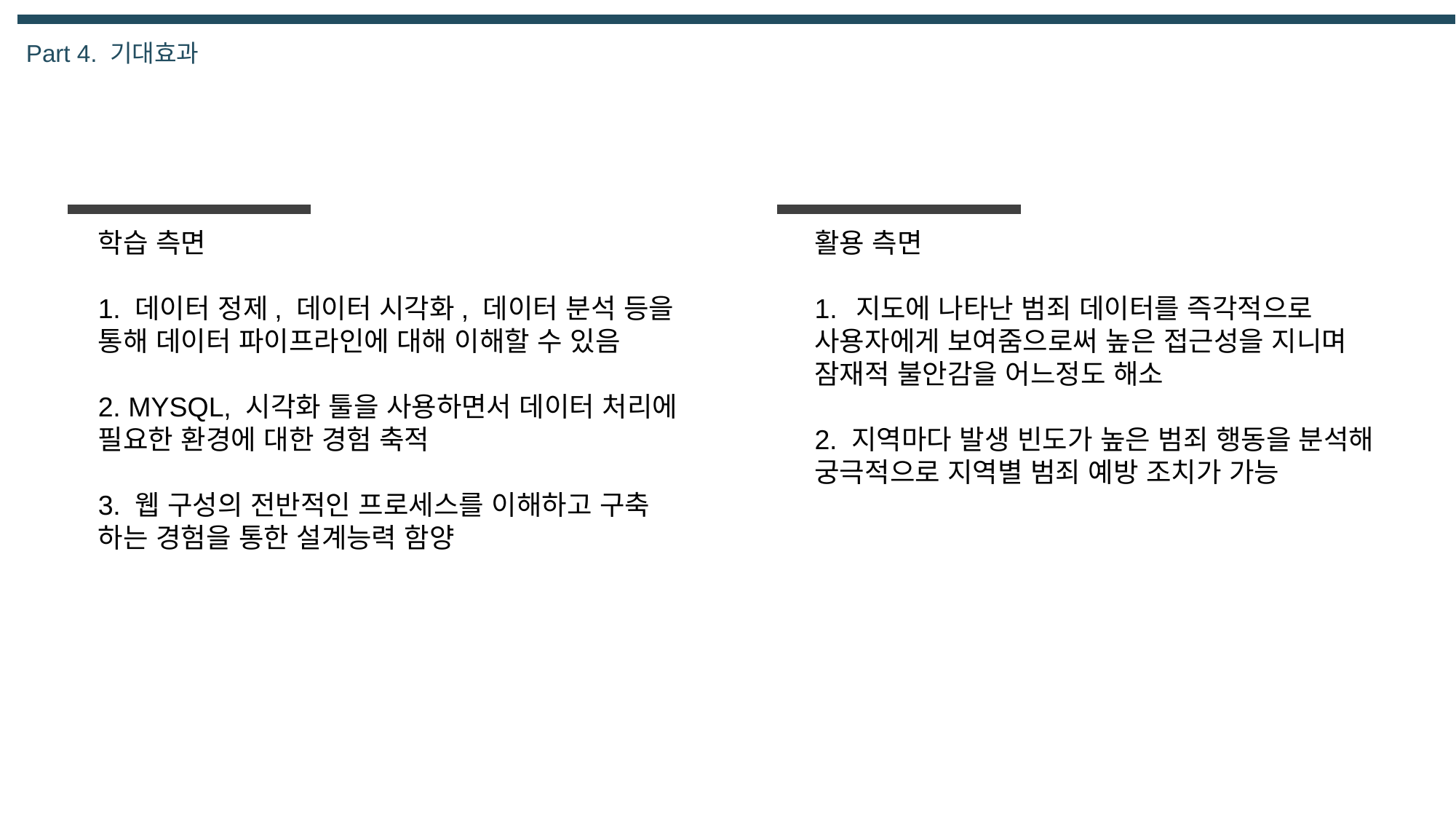

Part 4. 기대효과
학습 측면

1. 데이터 정제, 데이터 시각화, 데이터 분석 등을
통해 데이터 파이프라인에 대해 이해할 수 있음

2. MYSQL, 시각화 툴을 사용하면서 데이터 처리에
필요한 환경에 대한 경험 축적

3. 웹 구성의 전반적인 프로세스를 이해하고 구축
하는 경험을 통한 설계능력 함양

활용 측면

지도에 나타난 범죄 데이터를 즉각적으로
사용자에게 보여줌으로써 높은 접근성을 지니며
잠재적 불안감을 어느정도 해소

2. 지역마다 발생 빈도가 높은 범죄 행동을 분석해
궁극적으로 지역별 범죄 예방 조치가 가능